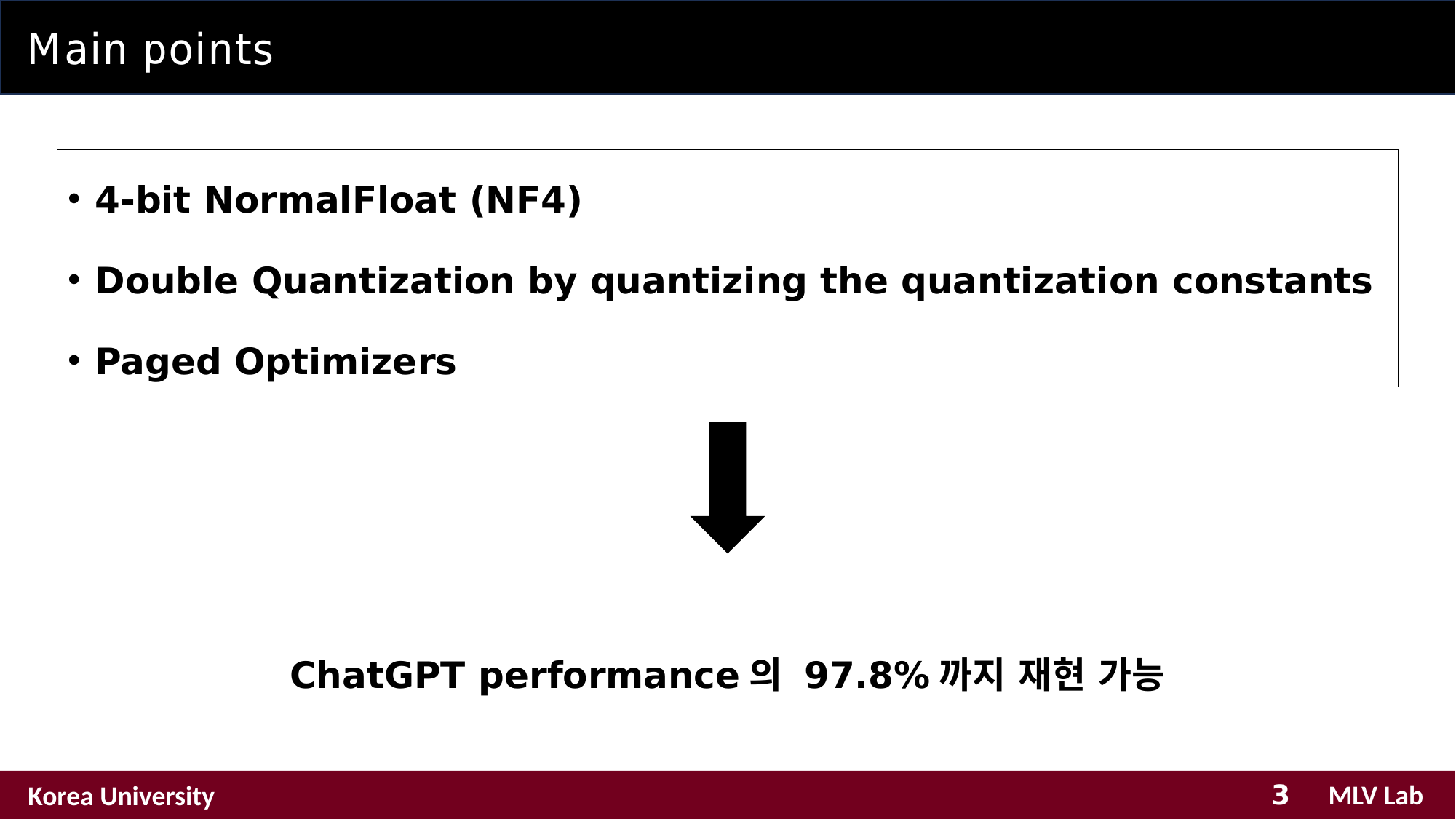

Main points

4-bit NormalFloat (NF4)
Double Quantization by quantizing the quantization constants
Paged Optimizers

ChatGPT performance의 97.8%까지 재현 가능

3
MLV Lab
Korea University